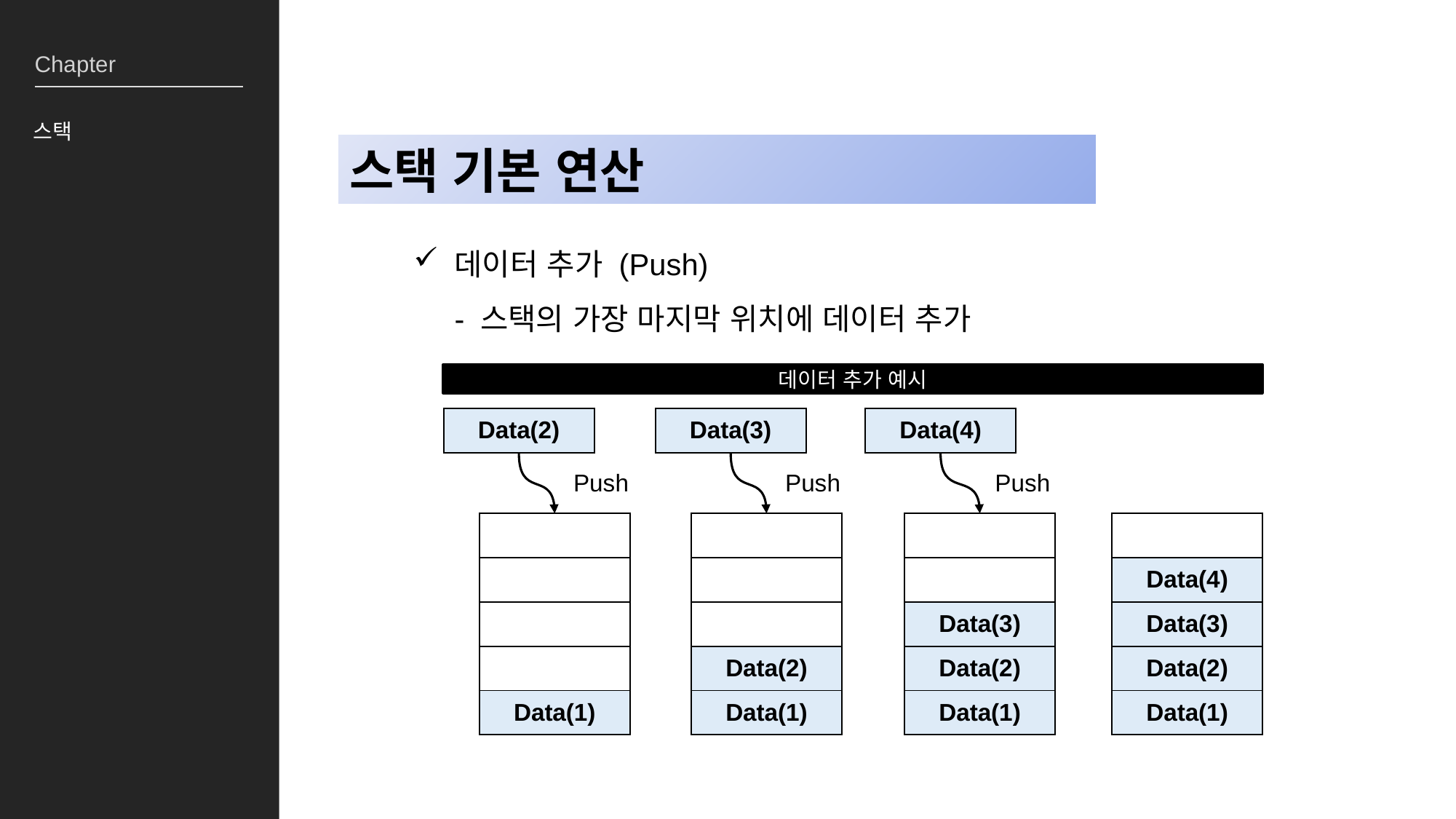

스택
스택 기본 연산
데이터 추가 (Push)
- 스택의 가장 마지막 위치에 데이터 추가
데이터 추가 예시
| Data(4) |
| --- |
| Data(2) |
| --- |
| Data(3) |
| --- |
Push
Push
Push
|  |
| --- |
|  |
|  |
|  |
| Data(1) |
|  |
| --- |
|  |
|  |
| Data(2) |
| Data(1) |
|  |
| --- |
|  |
| Data(3) |
| Data(2) |
| Data(1) |
|  |
| --- |
| Data(4) |
| Data(3) |
| Data(2) |
| Data(1) |